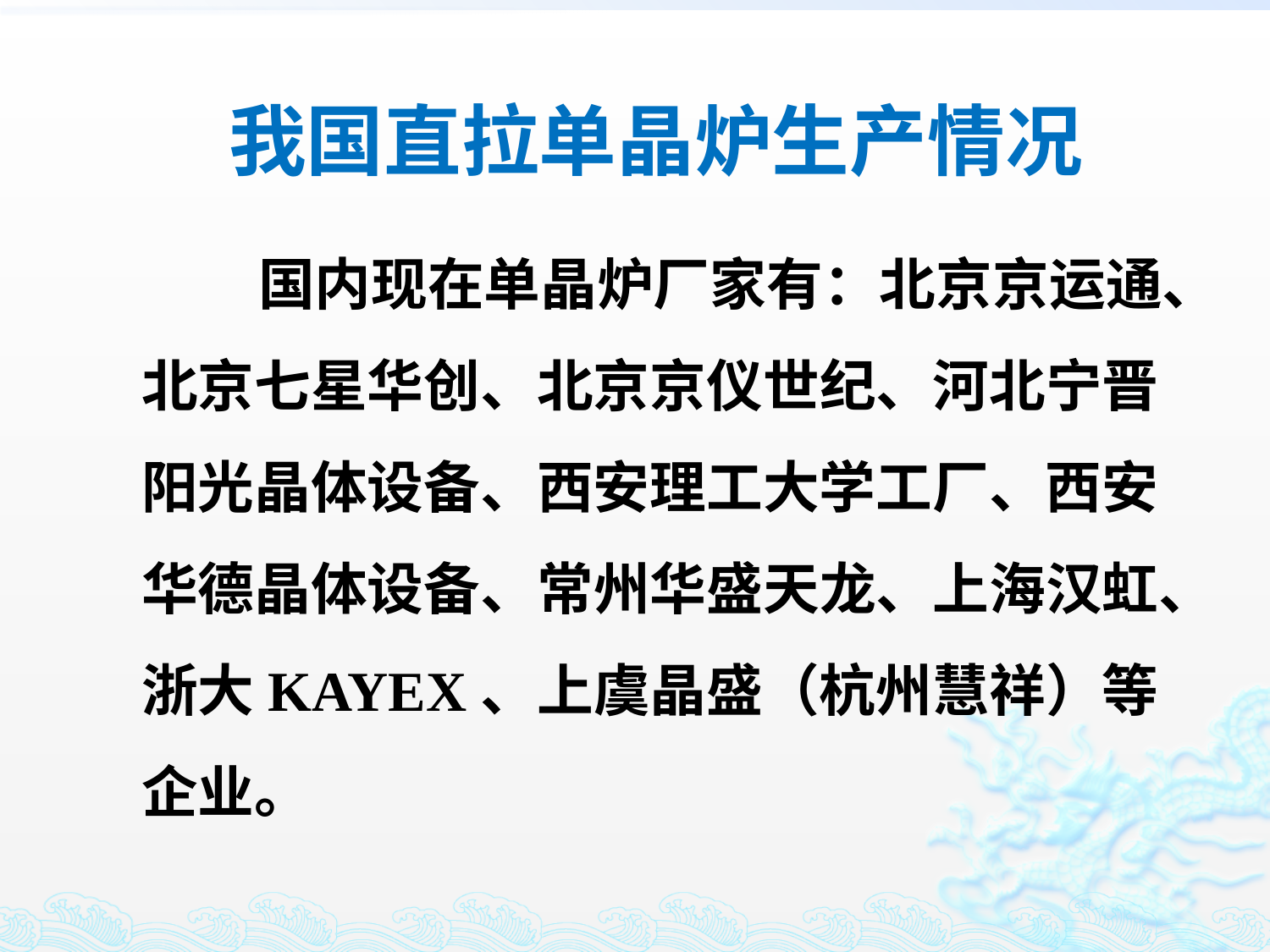

我国直拉单晶炉生产情况
        国内现在单晶炉厂家有：北京京运通、北京七星华创、北京京仪世纪、河北宁晋阳光晶体设备、西安理工大学工厂、西安华德晶体设备、常州华盛天龙、上海汉虹、浙大KAYEX、上虞晶盛（杭州慧祥）等企业。